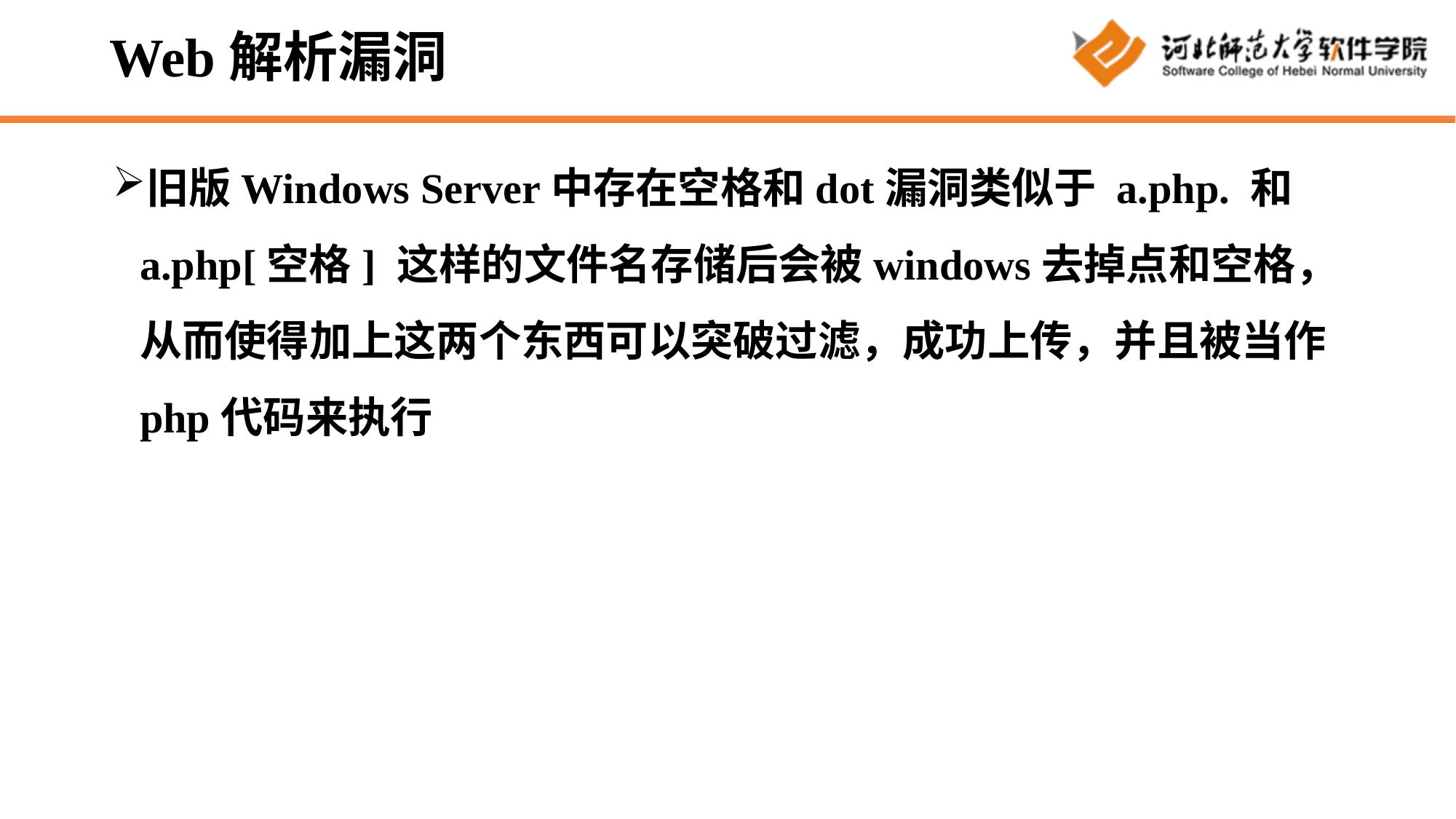

# Web解析漏洞
旧版Windows Server中存在空格和dot漏洞类似于 a.php. 和 a.php[空格] 这样的文件名存储后会被windows去掉点和空格，从而使得加上这两个东西可以突破过滤，成功上传，并且被当作php代码来执行